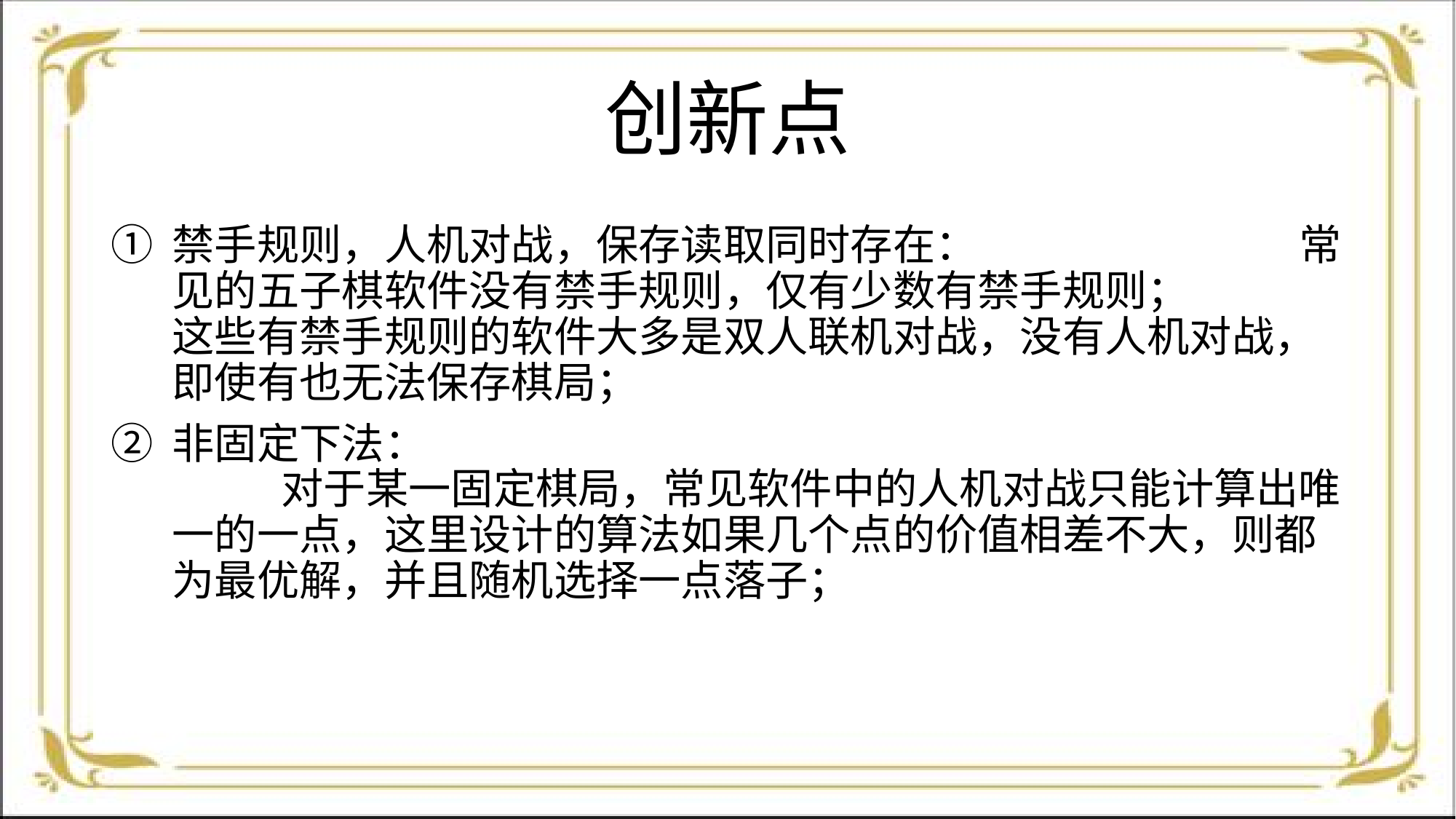

# 创新点
禁手规则，人机对战，保存读取同时存在：                                  常见的五子棋软件没有禁手规则，仅有少数有禁手规则；	     这些有禁手规则的软件大多是双人联机对战，没有人机对战，即使有也无法保存棋局；
非固定下法：									对于某一固定棋局，常见软件中的人机对战只能计算出唯一的一点，这里设计的算法如果几个点的价值相差不大，则都为最优解，并且随机选择一点落子；